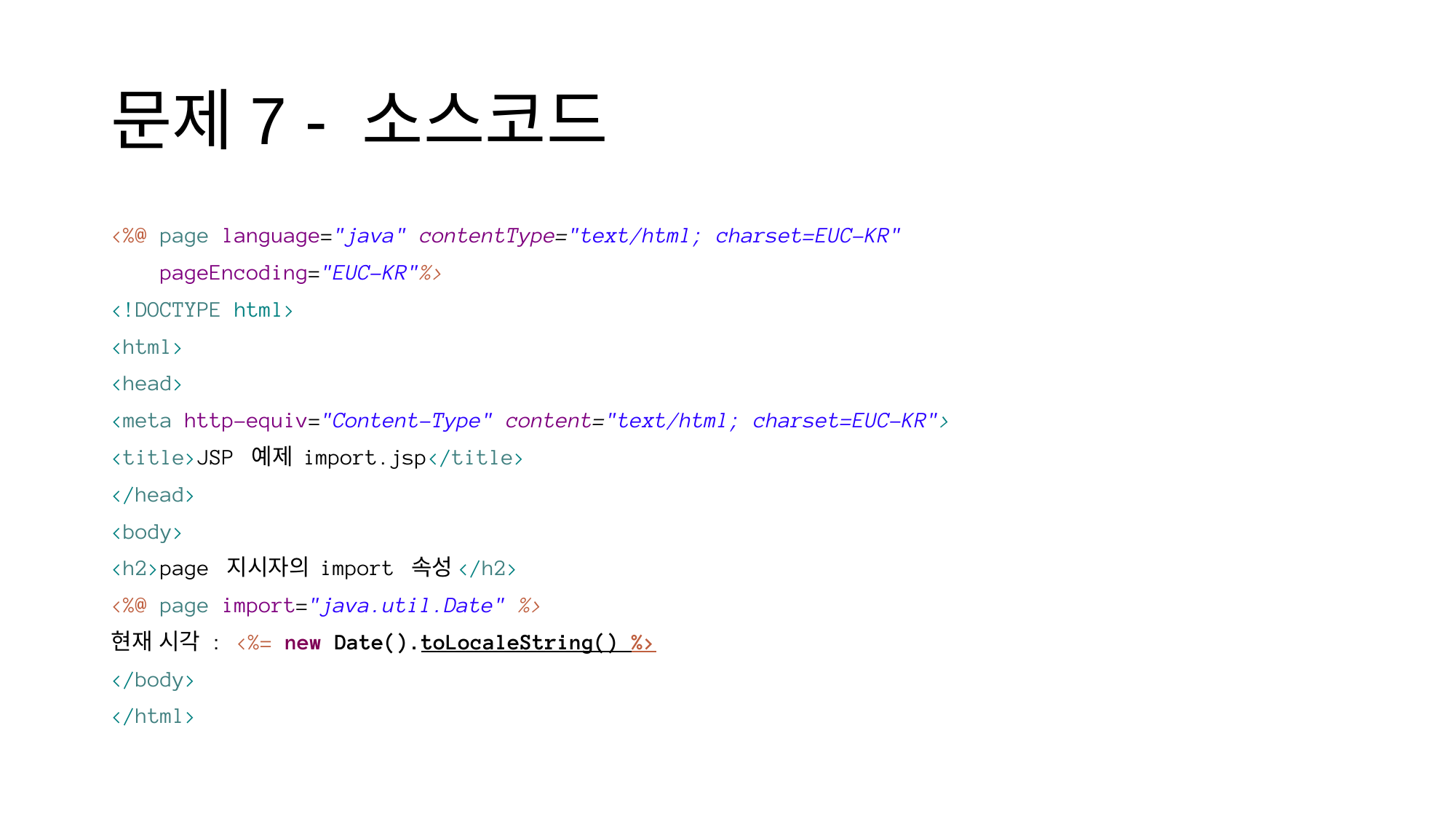

# 문제7 - 소스코드
<%@ page language="java" contentType="text/html; charset=EUC-KR"
    pageEncoding="EUC-KR"%>
<!DOCTYPE html>
<html>
<head>
<meta http-equiv="Content-Type" content="text/html; charset=EUC-KR">
<title>JSP 예제 import.jsp</title>
</head>
<body>
<h2>page 지시자의 import 속성</h2>
<%@ page import="java.util.Date" %>
현재 시각 : <%= new Date().toLocaleString() %>
</body>
</html>